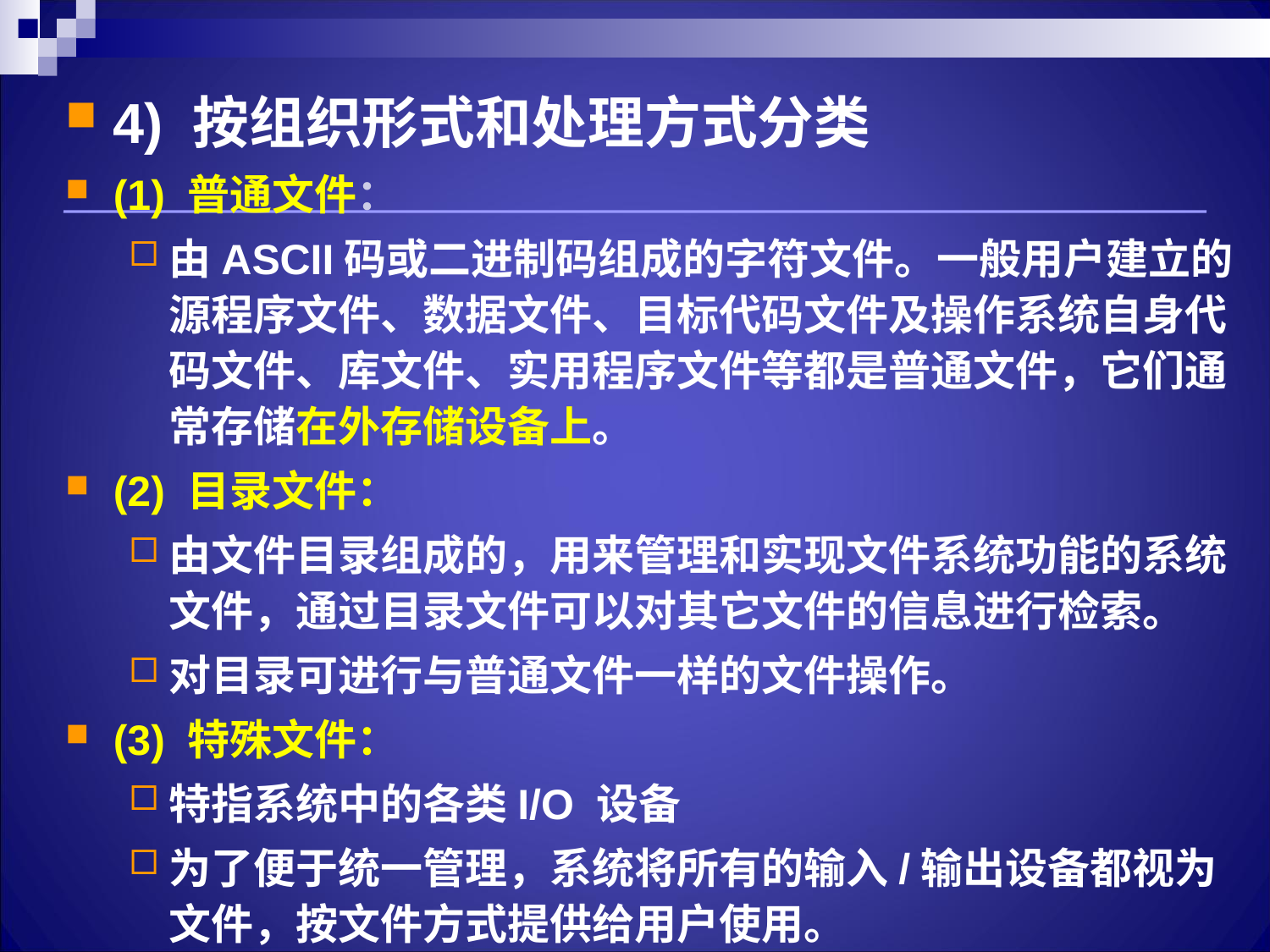

4) 按组织形式和处理方式分类
(1) 普通文件：
由ASCII码或二进制码组成的字符文件。一般用户建立的源程序文件、数据文件、目标代码文件及操作系统自身代码文件、库文件、实用程序文件等都是普通文件，它们通常存储在外存储设备上。
(2) 目录文件：
由文件目录组成的，用来管理和实现文件系统功能的系统文件，通过目录文件可以对其它文件的信息进行检索。
对目录可进行与普通文件一样的文件操作。
(3) 特殊文件：
特指系统中的各类I/O 设备
为了便于统一管理，系统将所有的输入/输出设备都视为文件，按文件方式提供给用户使用。